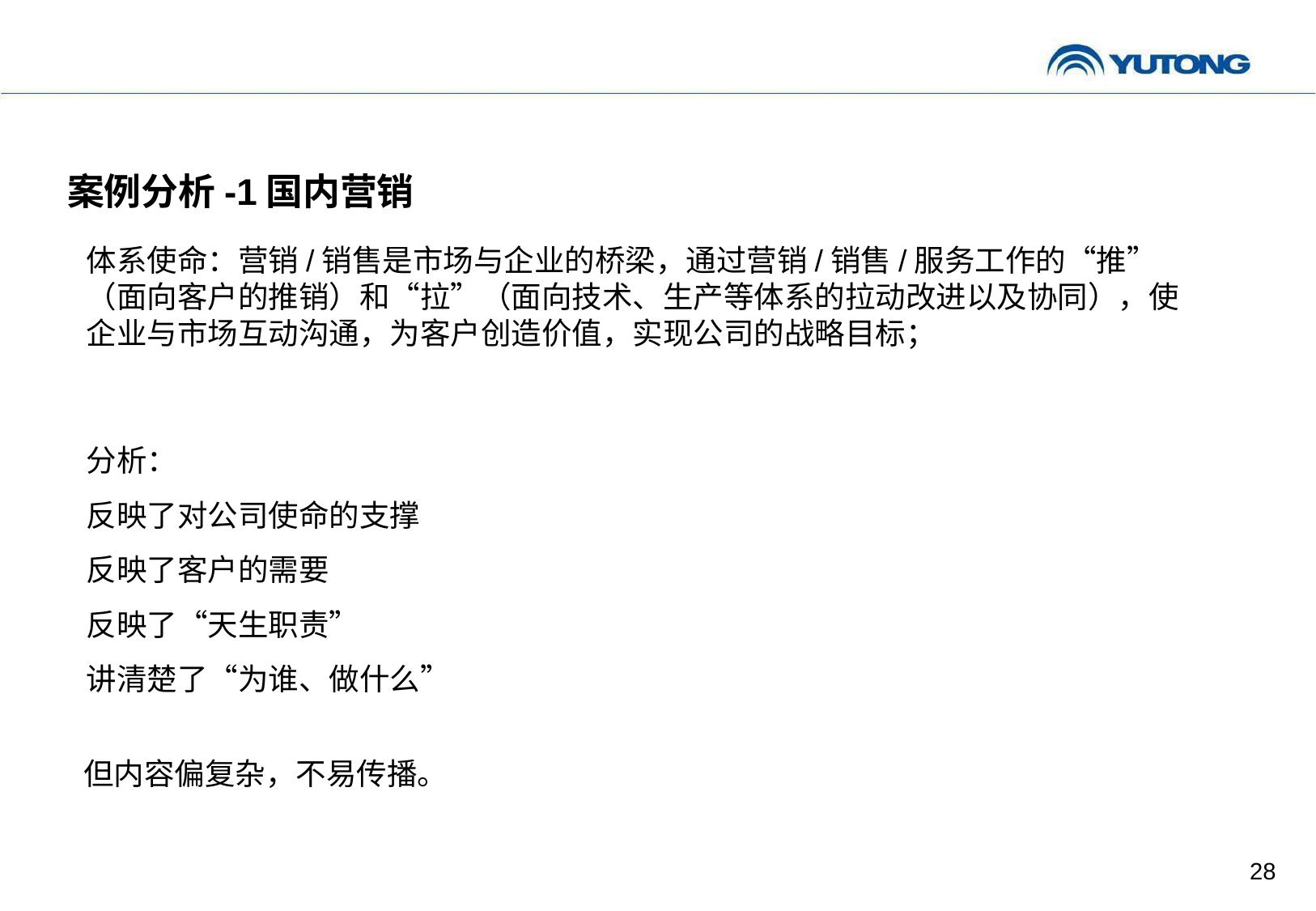

案例分析-1国内营销
体系使命：营销/销售是市场与企业的桥梁，通过营销/销售/服务工作的“推”（面向客户的推销）和“拉”（面向技术、生产等体系的拉动改进以及协同），使企业与市场互动沟通，为客户创造价值，实现公司的战略目标；
分析：
反映了对公司使命的支撑
反映了客户的需要
反映了“天生职责”
讲清楚了“为谁、做什么”
但内容偏复杂，不易传播。
28